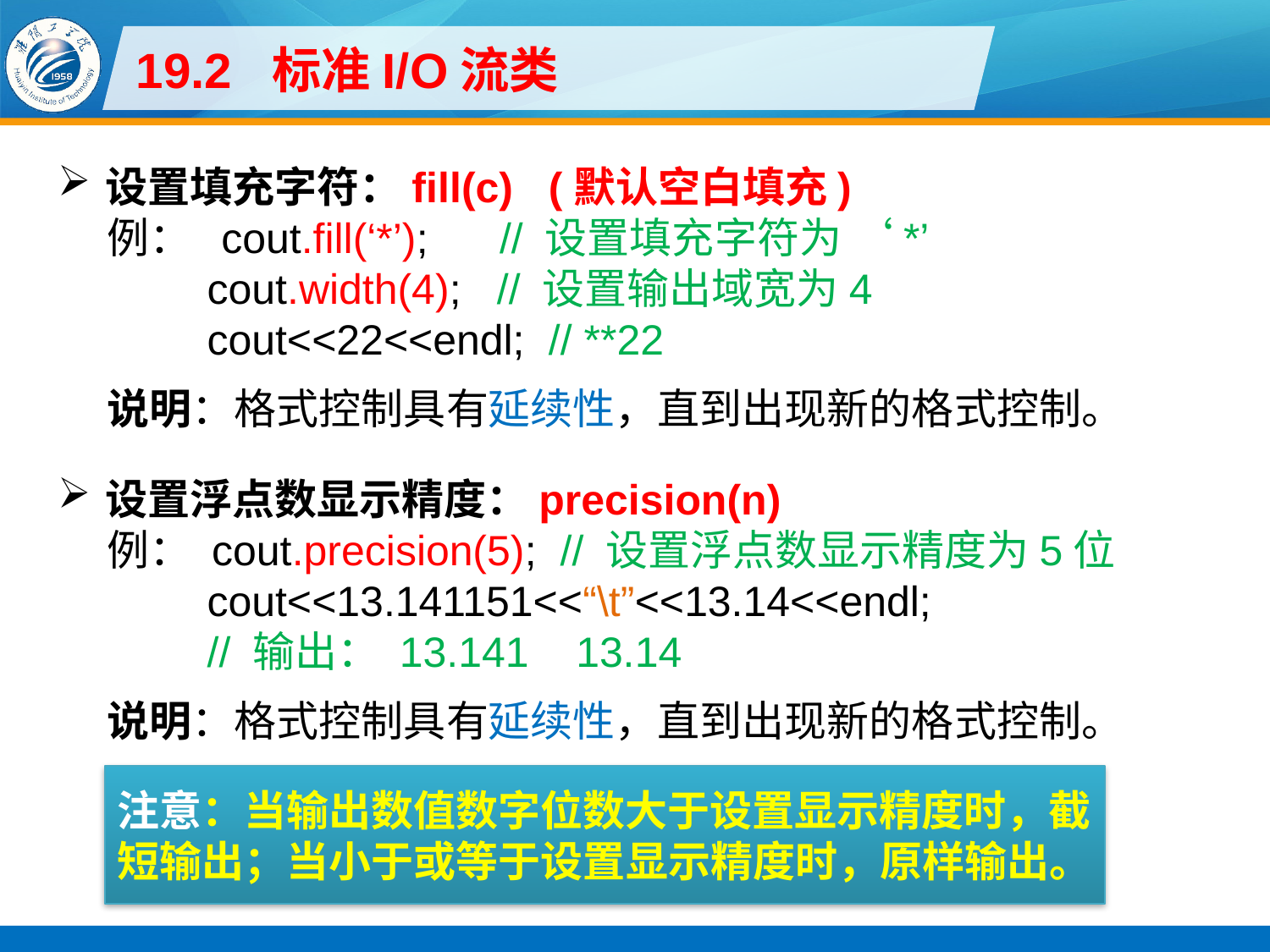

# 19.2  标准I/O流类
设置填充字符：fill(c)   (默认空白填充)
例：  cout.fill(‘*’);      // 设置填充字符为 ‘*’
cout.width(4);   // 设置输出域宽为4
cout<<22<<endl;  // **22
说明：格式控制具有延续性，直到出现新的格式控制。
设置浮点数显示精度：precision(n)
例： cout.precision(5);  // 设置浮点数显示精度为5位
cout<<13.141151<<“\t”<<13.14<<endl;
// 输出： 13.141    13.14
说明：格式控制具有延续性，直到出现新的格式控制。

注意：当输出数值数字位数大于设置显示精度时，截短输出；当小于或等于设置显示精度时，原样输出。